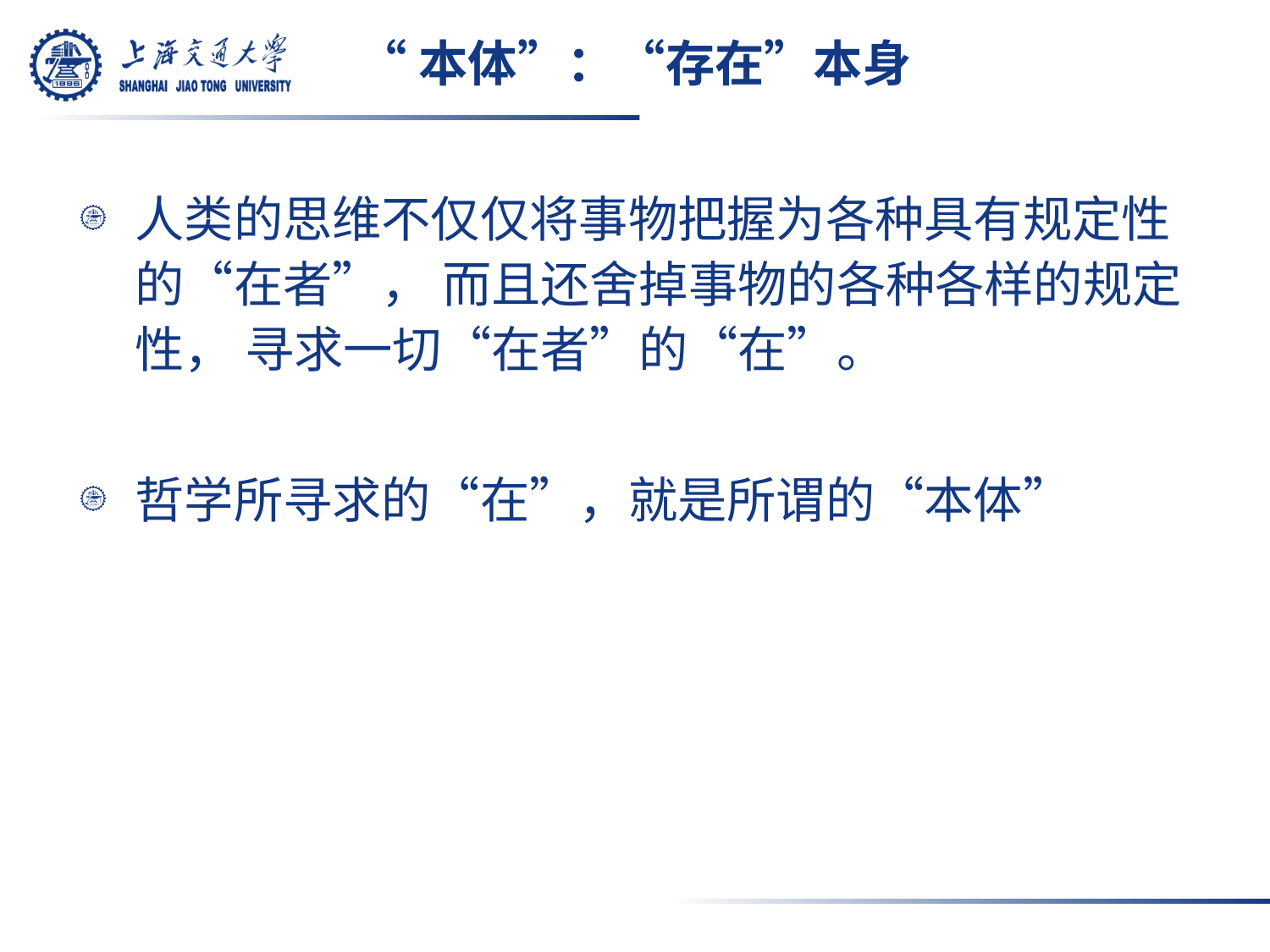

# “本体”：“存在”本身
人类的思维不仅仅将事物把握为各种具有规定性的“在者”， 而且还舍掉事物的各种各样的规定性， 寻求一切“在者”的“在”。

哲学所寻求的“在”，就是所谓的“本体”